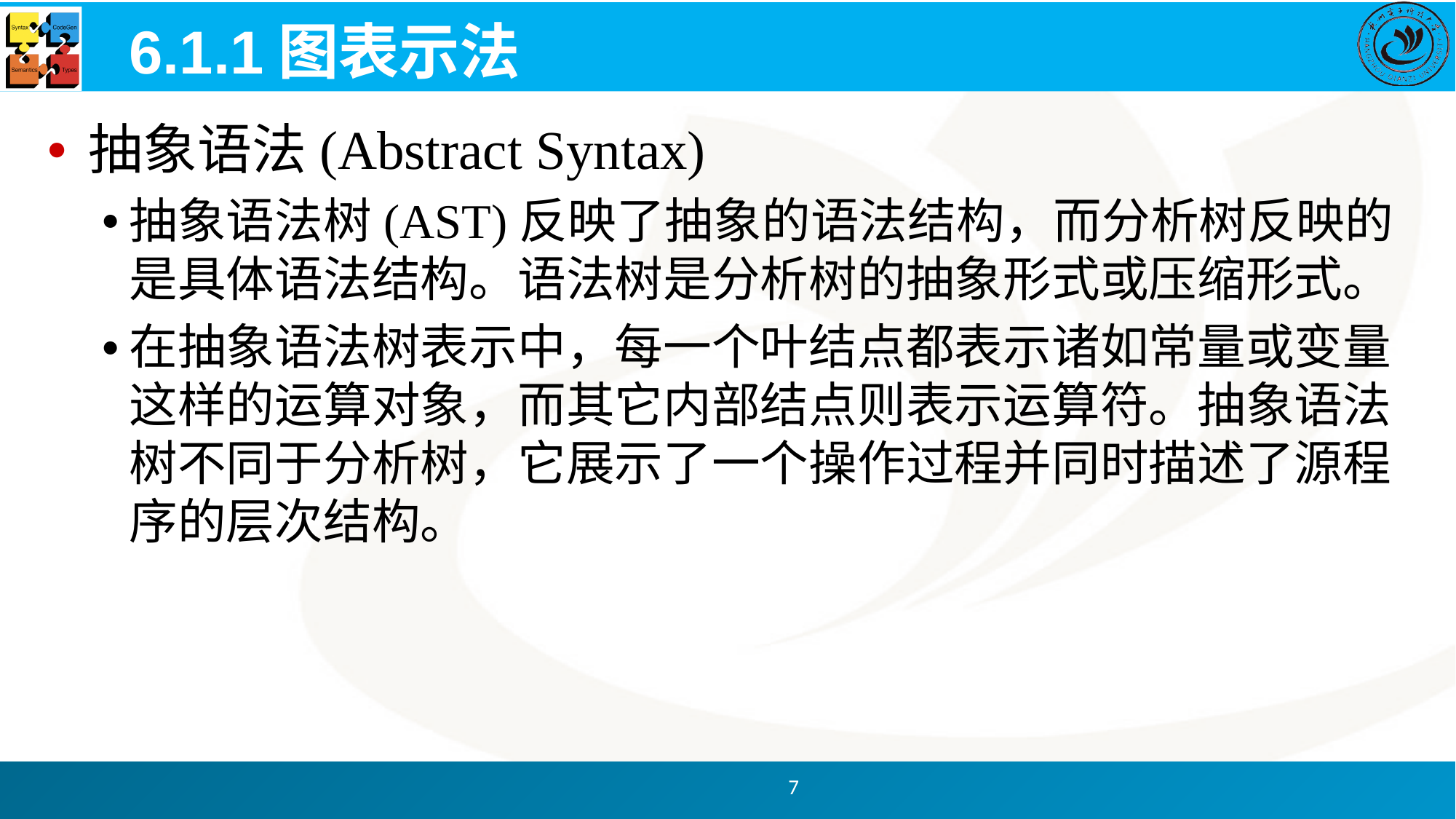

# 6.1.1图表示法
抽象语法(Abstract Syntax)
抽象语法树(AST)反映了抽象的语法结构，而分析树反映的是具体语法结构。语法树是分析树的抽象形式或压缩形式。
在抽象语法树表示中，每一个叶结点都表示诸如常量或变量这样的运算对象，而其它内部结点则表示运算符。抽象语法树不同于分析树，它展示了一个操作过程并同时描述了源程序的层次结构。
7